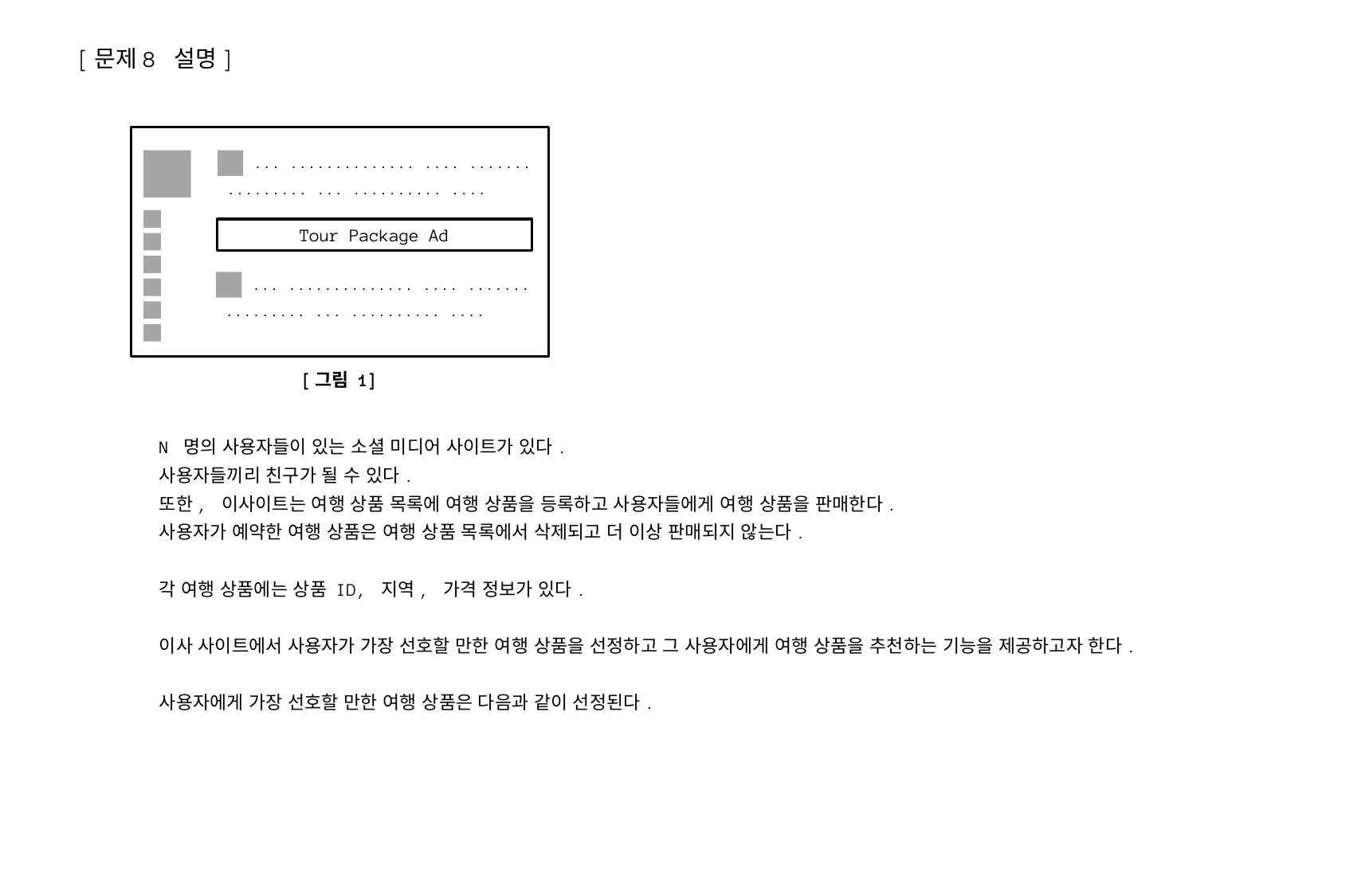

[문제8 설명]

   ... .............. .... .......
......... ... .......... ....

Tour Package Ad

   ... .............. .... .......
......... ... .......... ....

[그림 1]
N 명의 사용자들이 있는 소셜 미디어 사이트가 있다.
사용자들끼리 친구가 될 수 있다.
또한, 이사이트는 여행 상품 목록에 여행 상품을 등록하고 사용자들에게 여행 상품을 판매한다.
사용자가 예약한 여행 상품은 여행 상품 목록에서 삭제되고 더 이상 판매되지 않는다.

각 여행 상품에는 상품 ID, 지역, 가격 정보가 있다.

이사 사이트에서 사용자가 가장 선호할 만한 여행 상품을 선정하고 그 사용자에게 여행 상품을 추천하는 기능을 제공하고자 한다.

사용자에게 가장 선호할 만한 여행 상품은 다음과 같이 선정된다.